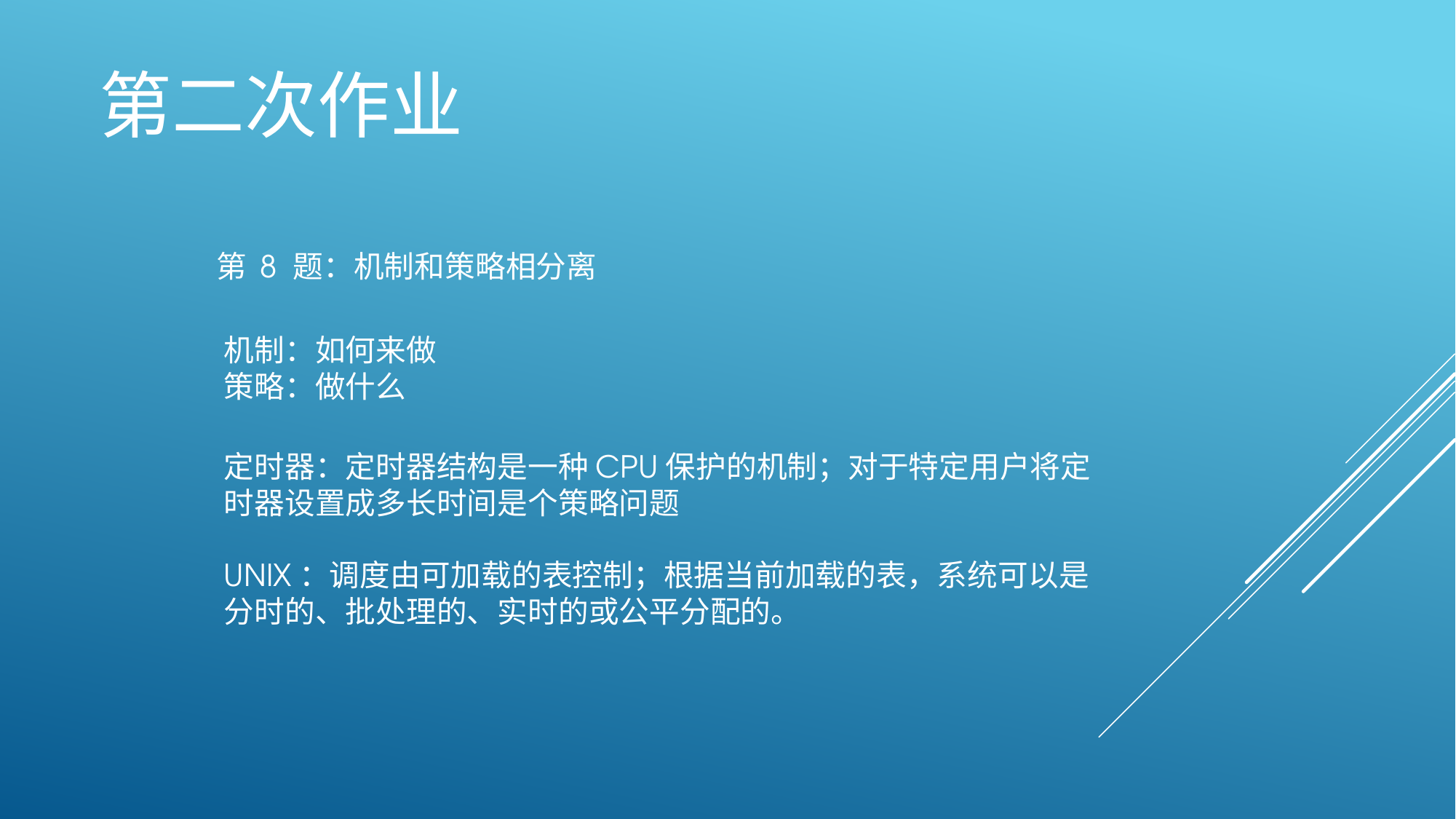

第二次作业
第 8 题：机制和策略相分离
机制：如何来做
策略：做什么
定时器：定时器结构是一种CPU保护的机制；对于特定用户将定时器设置成多长时间是个策略问题
UNIX：调度由可加载的表控制；根据当前加载的表，系统可以是分时的、批处理的、实时的或公平分配的。